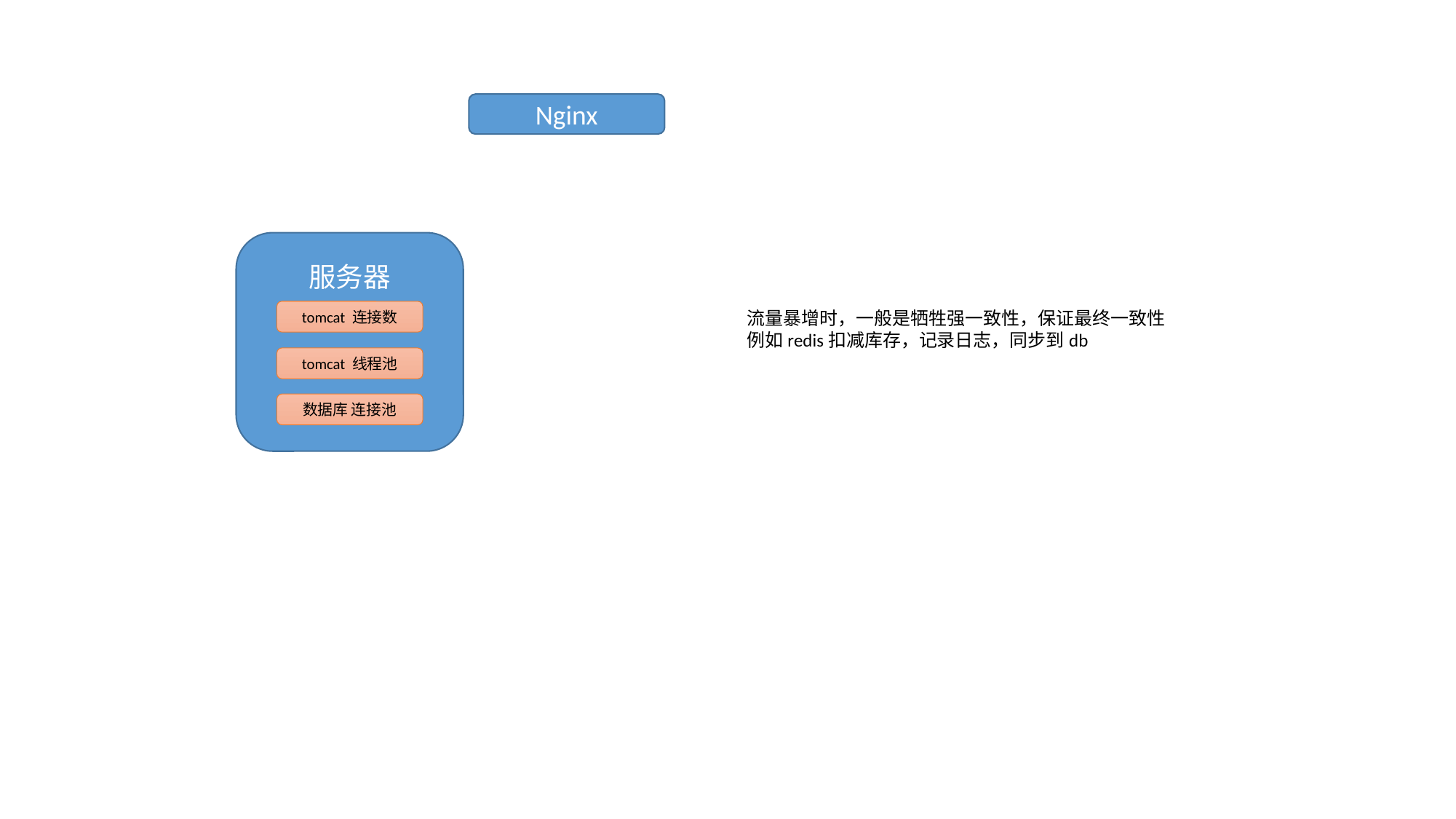

Nginx
服务器

tomcat 连接数
流量暴增时，一般是牺牲强一致性，保证最终一致性
例如redis扣减库存，记录日志，同步到db
tomcat 线程池
数据库 连接池